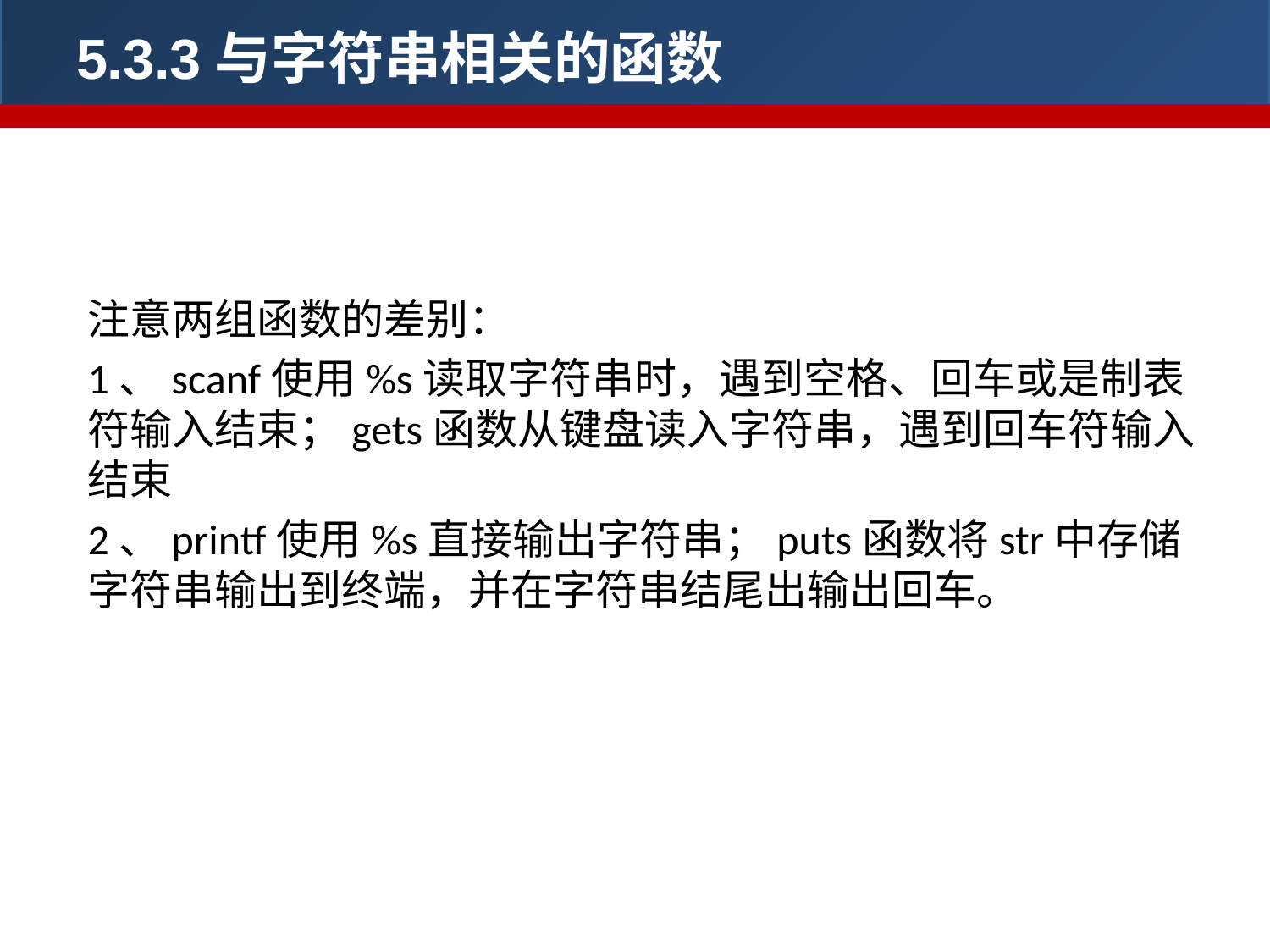

5.3.3与字符串相关的函数

1、字符串输入输出函数

注意两组函数的差别：
1、scanf使用%s读取字符串时，遇到空格、回车或是制表符输入结束；gets函数从键盘读入字符串，遇到回车符输入结束
2、printf使用%s直接输出字符串；puts函数将str中存储字符串输出到终端，并在字符串结尾出输出回车。